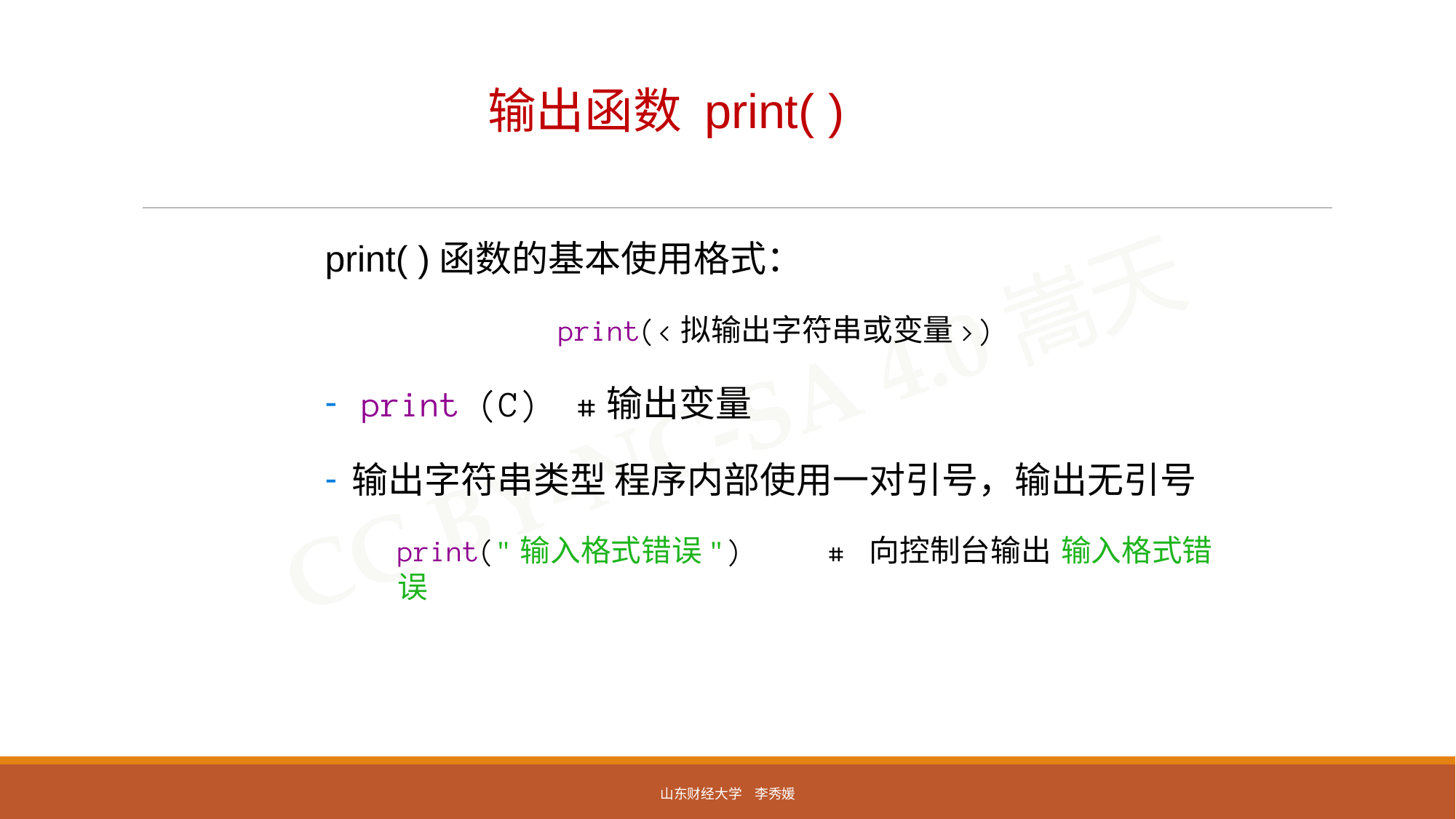

输出函数 print( )

print( )函数的基本使用格式：
print(<拟输出字符串或变量>)
 print (C)  #输出变量
输出字符串类型 程序内部使用一对引号，输出无引号
print("输入格式错误")	# 向控制台输出	输入格式错误

山东财经大学   李秀媛